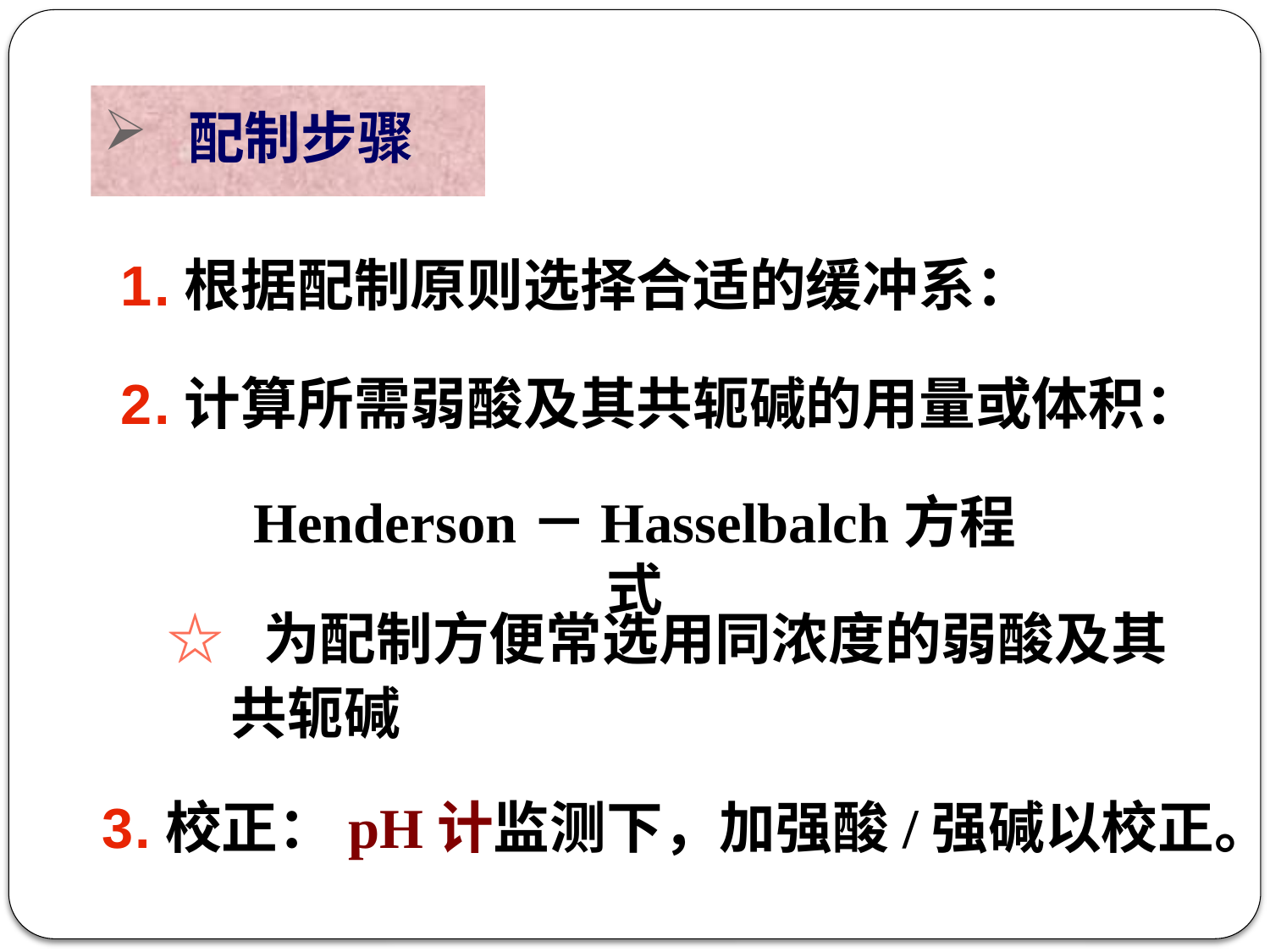

配制步骤
根据配制原则选择合适的缓冲系：
计算所需弱酸及其共轭碱的用量或体积：
Henderson－Hasselbalch方程式
☆  为配制方便常选用同浓度的弱酸及其共轭碱

校正：pH计监测下，加强酸/强碱以校正。